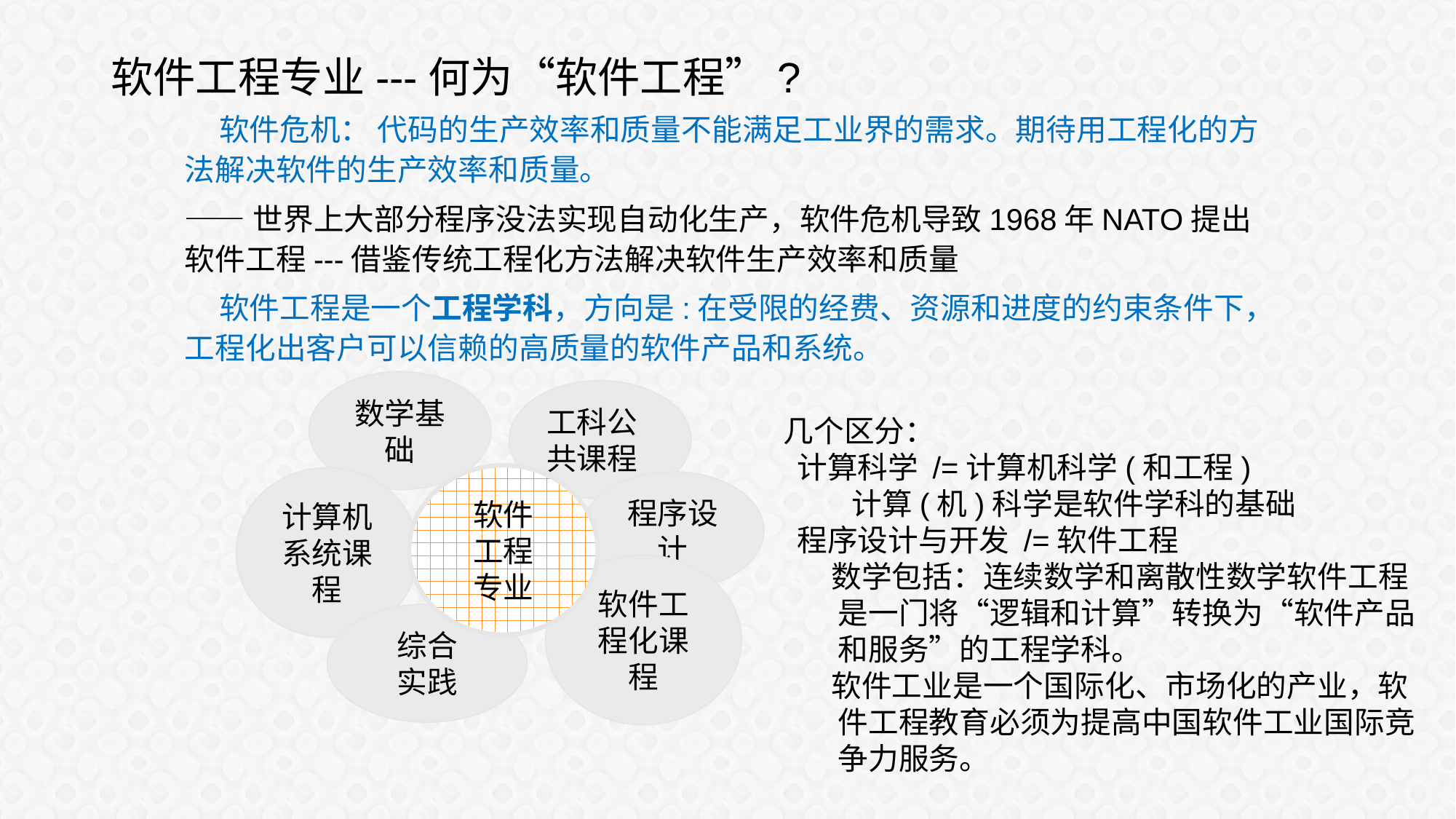

软件工程专业---何为“软件工程”?
    软件危机： 代码的生产效率和质量不能满足工业界的需求。期待用工程化的方法解决软件的生产效率和质量。
——世界上大部分程序没法实现自动化生产，软件危机导致1968年NATO提出软件工程---借鉴传统工程化方法解决软件生产效率和质量
    软件工程是一个工程学科，方向是:在受限的经费、资源和进度的约束条件下，工程化出客户可以信赖的高质量的软件产品和系统。
数学基础
工科公共课程
几个区分：
计算科学 /=计算机科学(和工程)
计算(机)科学是软件学科的基础
程序设计与开发 /=软件工程
    数学包括：连续数学和离散性数学软件工程是一门将“逻辑和计算”转换为“软件产品和服务”的工程学科。
    软件工业是一个国际化、市场化的产业，软件工程教育必须为提高中国软件工业国际竞争力服务。
软件
工程
专业
计算机
系统课程
程序设计
软件工程化课程
综合
实践
22